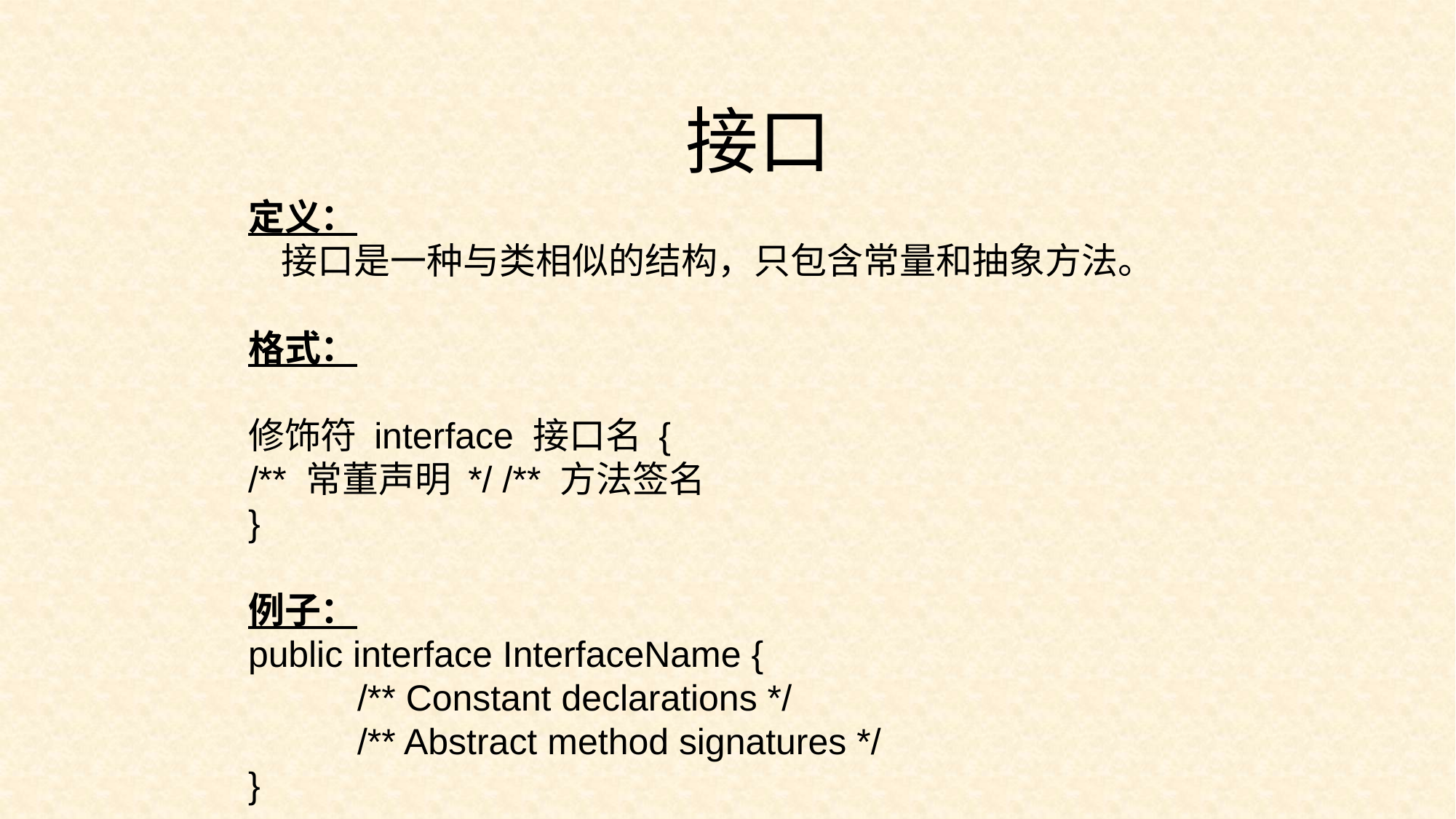

接口
定义：
   接口是一种与类相似的结构，只包含常量和抽象方法。

格式：

修饰符 interface 接口名 {
/** 常董声明 */ /** 方法签名
}

例子：
public interface InterfaceName {
	/** Constant declarations */
	/** Abstract method signatures */
}